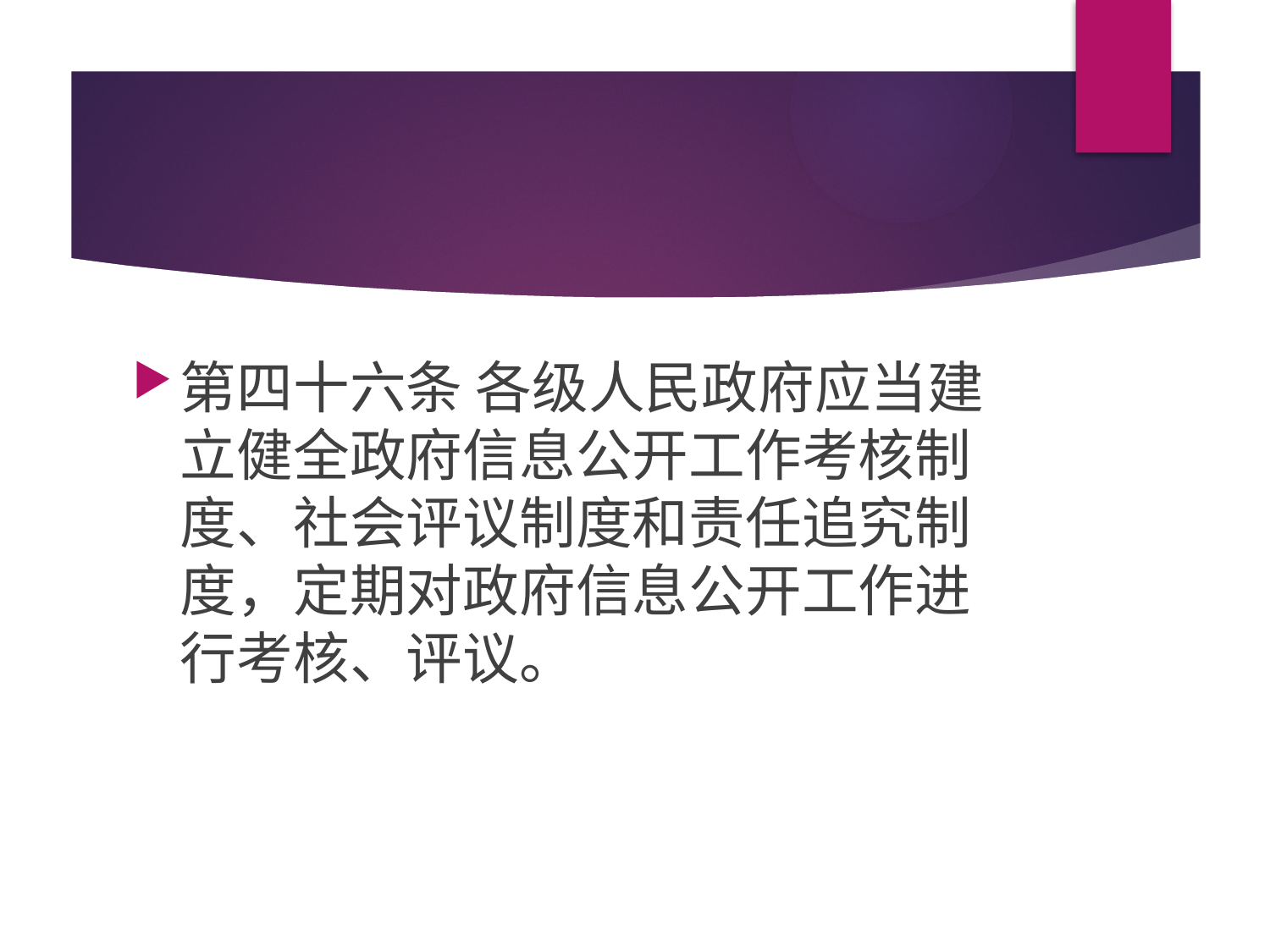

#
第四十六条 各级人民政府应当建立健全政府信息公开工作考核制度、社会评议制度和责任追究制度，定期对政府信息公开工作进行考核、评议。